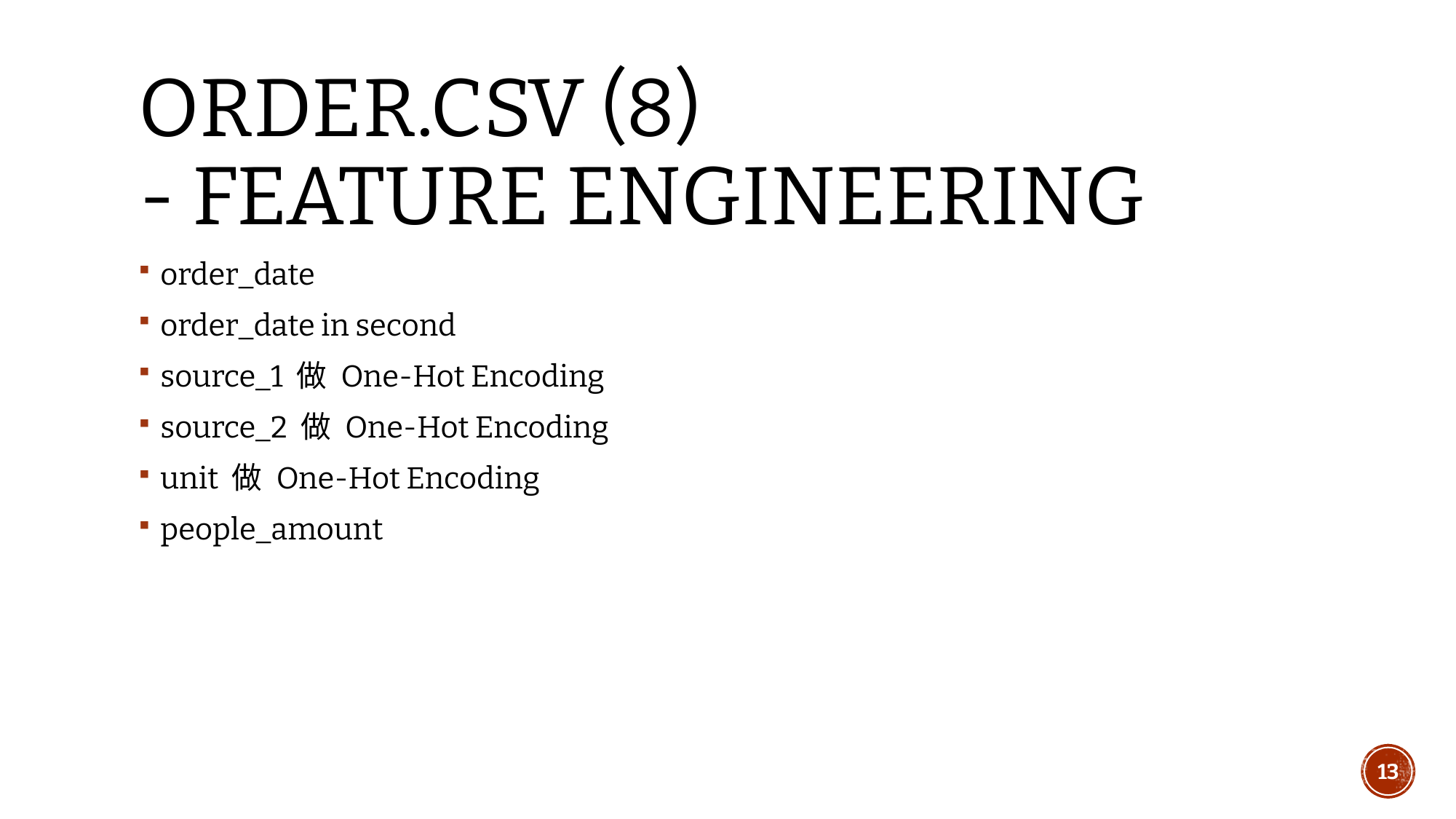

# order.csv (8) - Feature Engineering
order_date
order_date in second
source_1 做 One-Hot Encoding
source_2 做 One-Hot Encoding
unit 做 One-Hot Encoding
people_amount

13